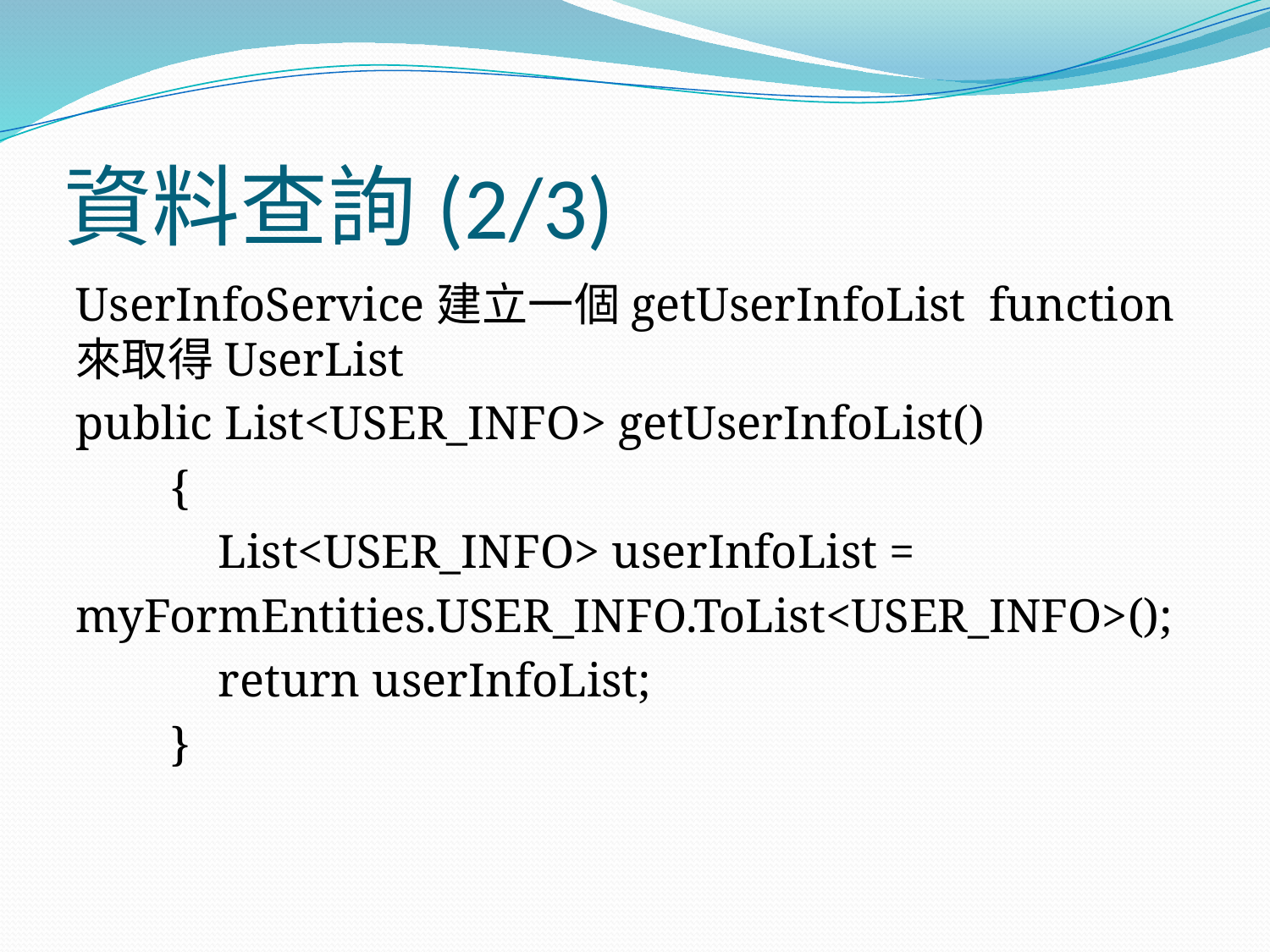

# 資料查詢(2/3)
UserInfoService建立一個getUserInfoList  function來取得UserList
public List<USER_INFO> getUserInfoList()
        {
            List<USER_INFO> userInfoList =
myFormEntities.USER_INFO.ToList<USER_INFO>();
            return userInfoList;
        }